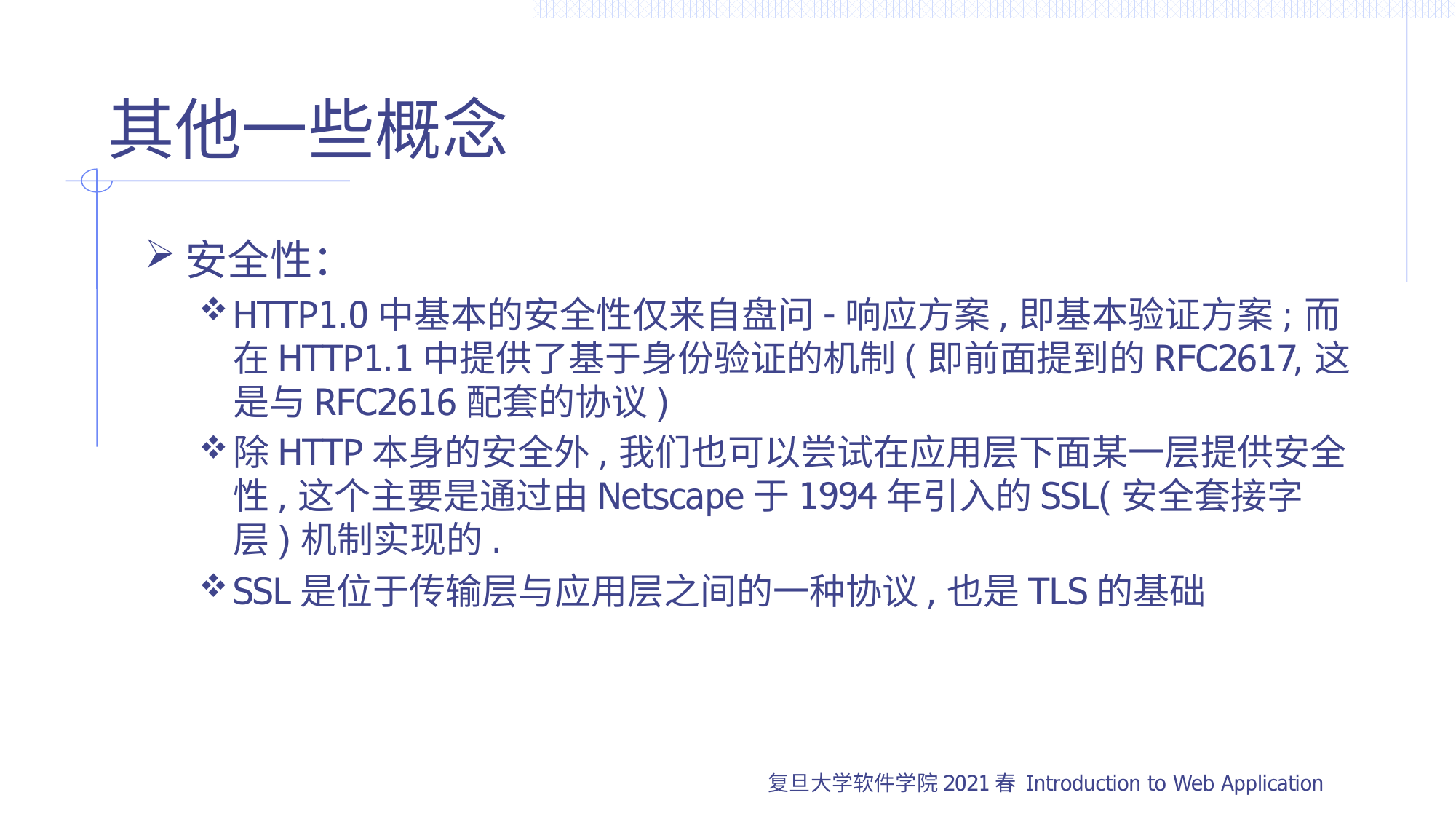

# 其他一些概念
安全性：
HTTP1.0中基本的安全性仅来自盘问-响应方案,即基本验证方案;而在HTTP1.1中提供了基于身份验证的机制(即前面提到的RFC2617,这是与RFC2616配套的协议)
除HTTP本身的安全外,我们也可以尝试在应用层下面某一层提供安全性,这个主要是通过由Netscape于1994年引入的SSL(安全套接字层)机制实现的.
SSL是位于传输层与应用层之间的一种协议,也是TLS的基础